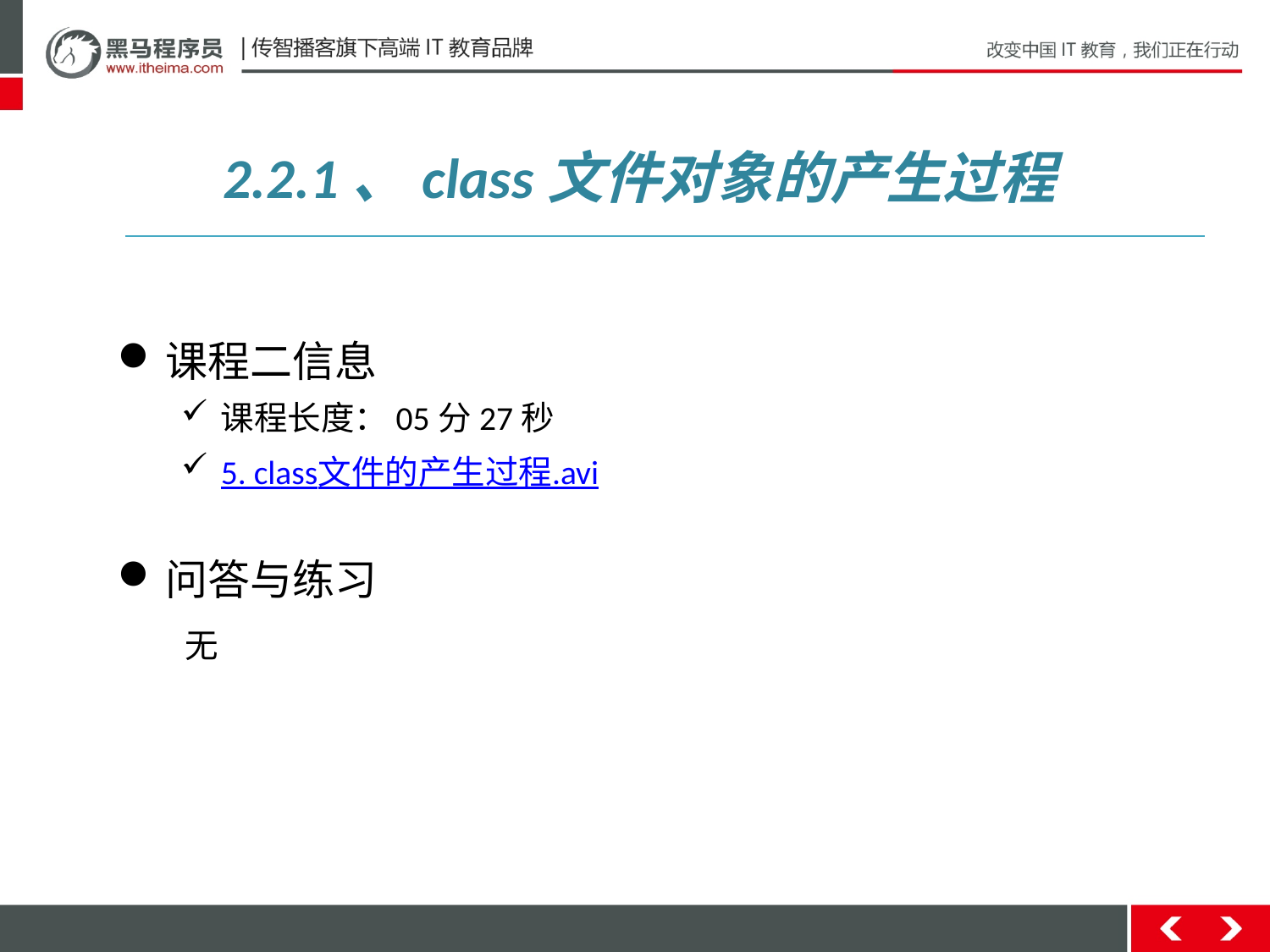

2.2.1、class文件对象的产生过程

课程二信息
课程长度：05分27秒
5. class文件的产生过程.avi

问答与练习
      无